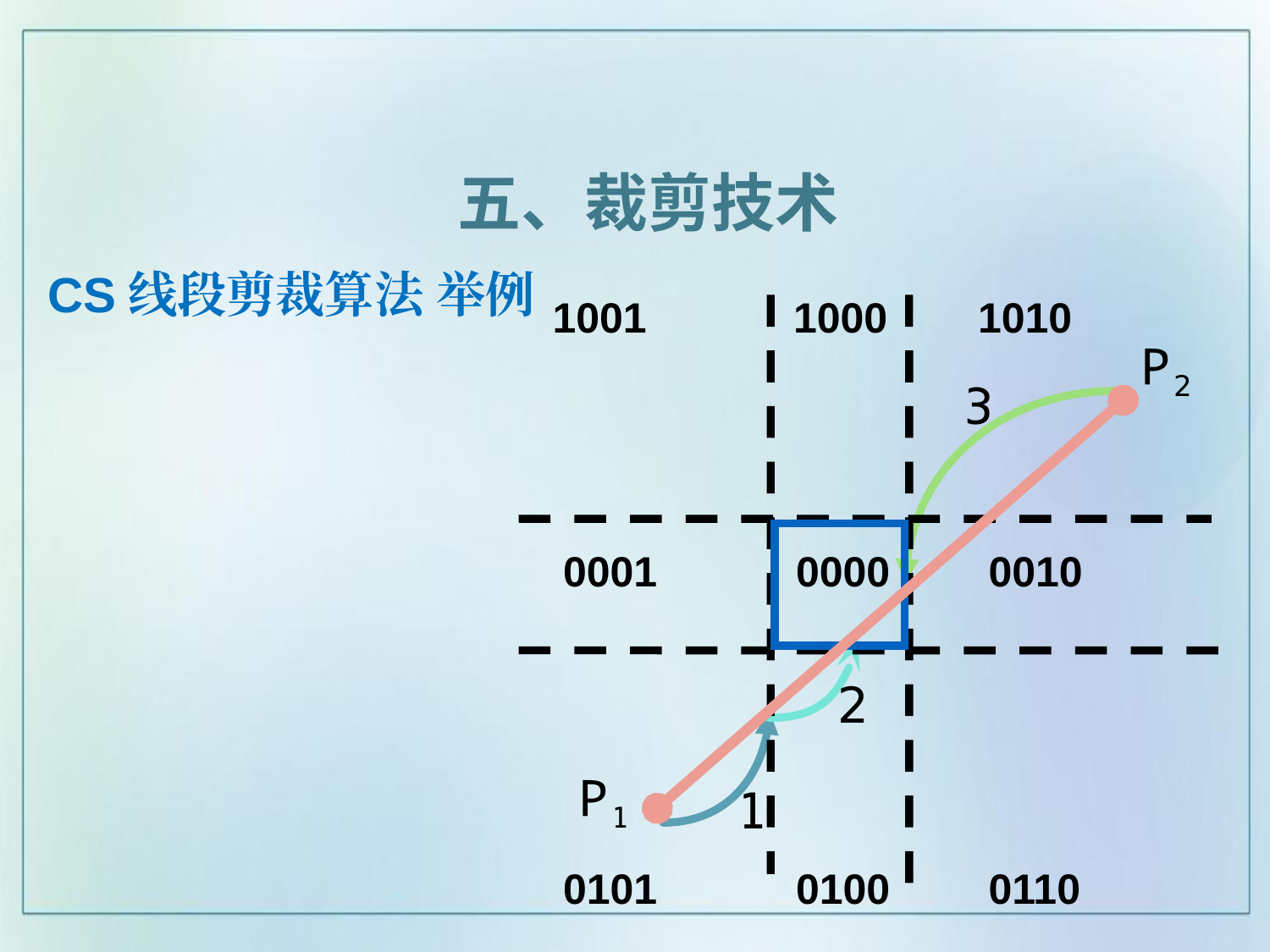

五、裁剪技术
# CS线段剪裁算法 举例
1001
1000
1010

P2

0001
0000
0010

P1
0101
0100
0110
3

2

1